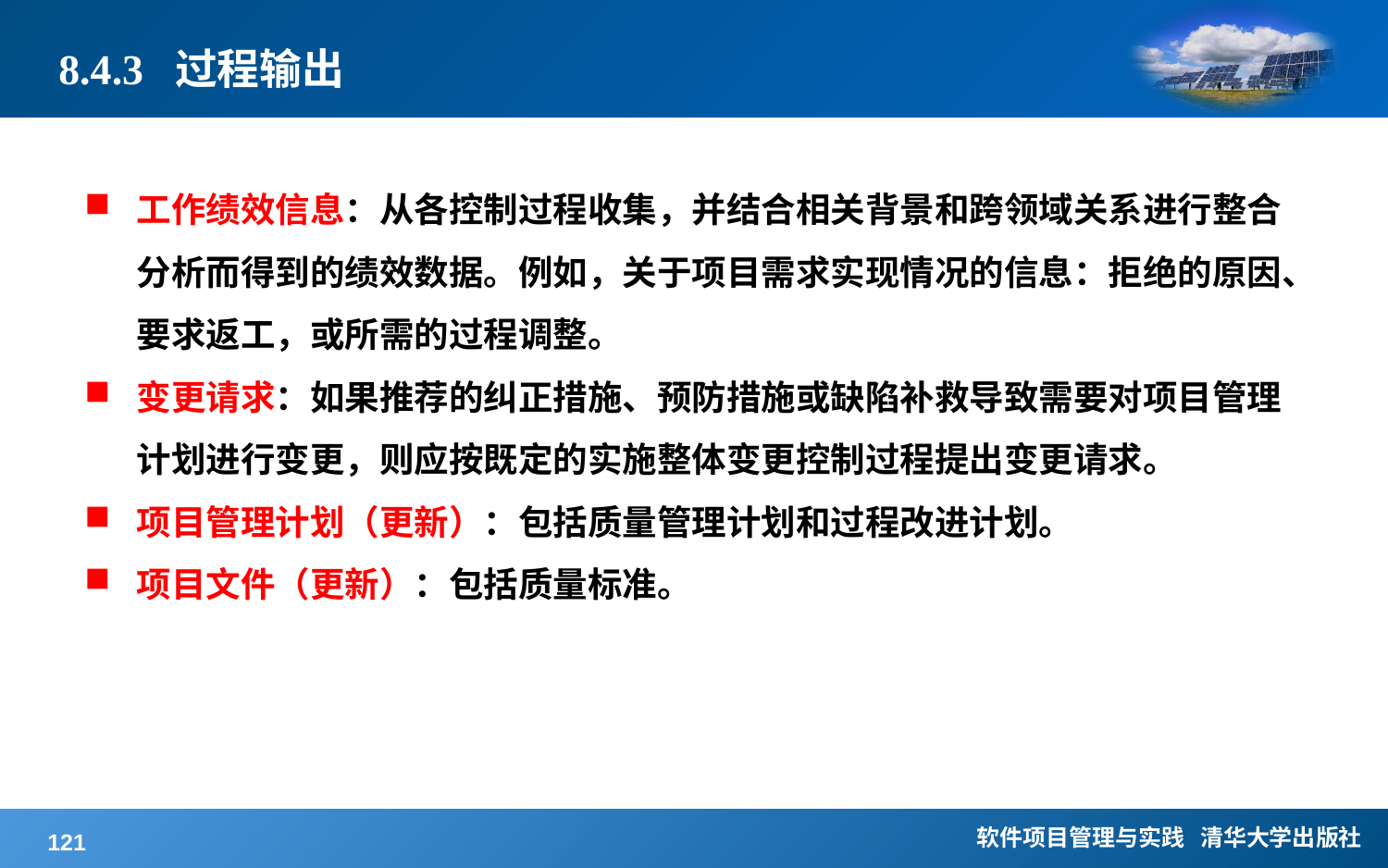

# 8.4.3  过程输出
工作绩效信息：从各控制过程收集，并结合相关背景和跨领域关系进行整合分析而得到的绩效数据。例如，关于项目需求实现情况的信息：拒绝的原因、要求返工，或所需的过程调整。
变更请求：如果推荐的纠正措施、预防措施或缺陷补救导致需要对项目管理计划进行变更，则应按既定的实施整体变更控制过程提出变更请求。
项目管理计划（更新）：包括质量管理计划和过程改进计划。
项目文件（更新）：包括质量标准。